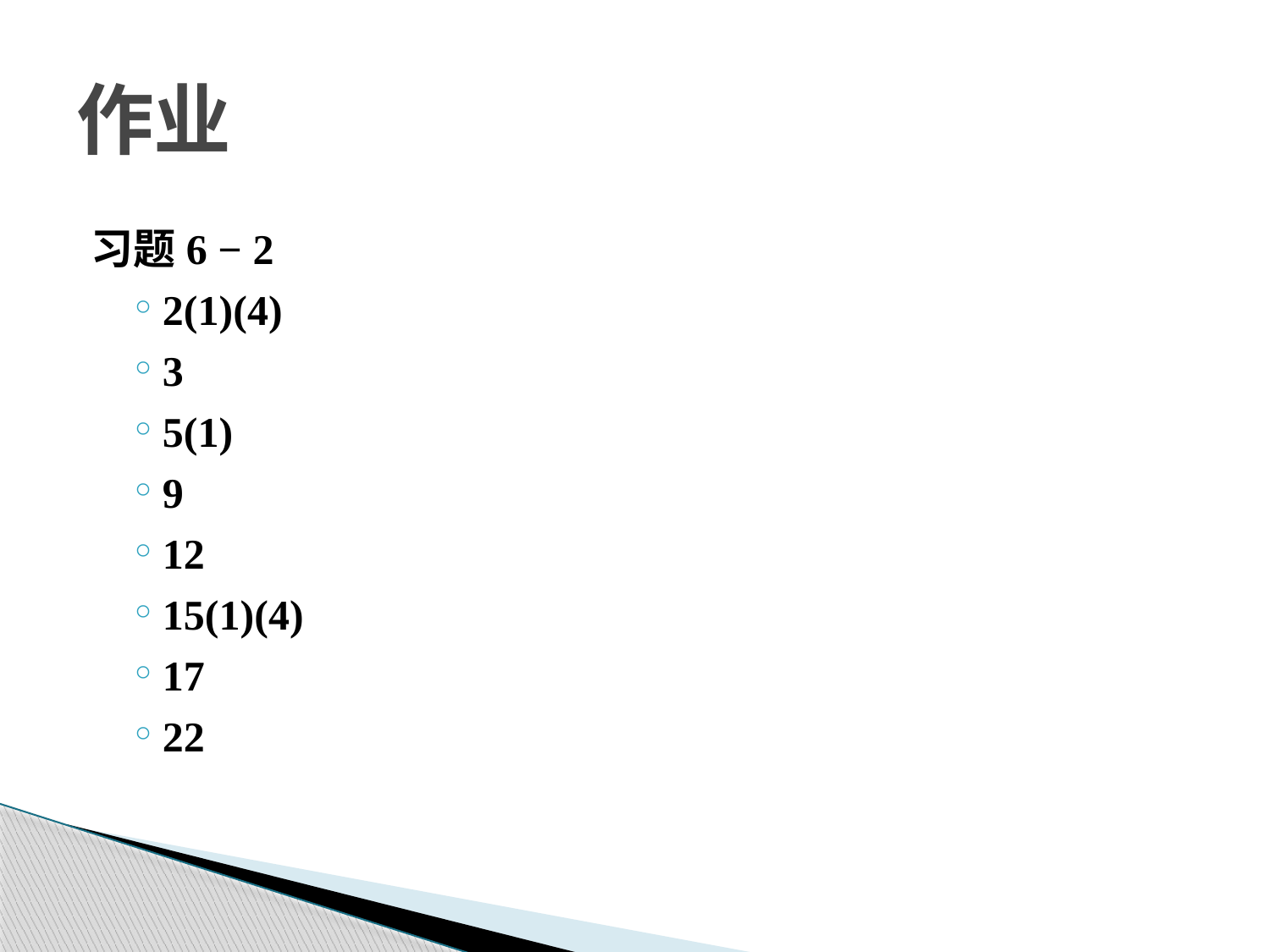

# 作业
习题6 − 2
2(1)(4)
3
5(1)
9
12
15(1)(4)
17
22